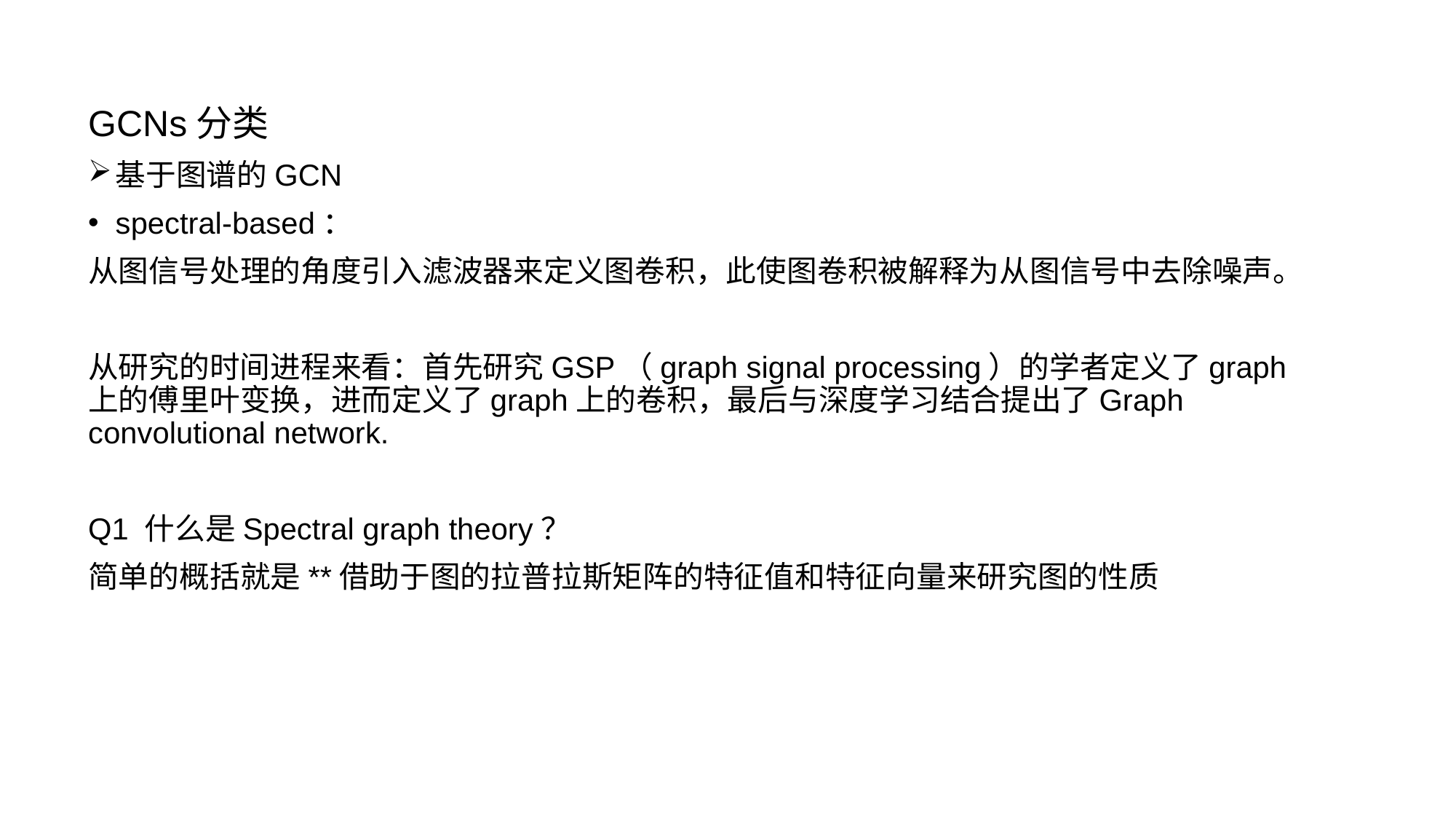

GCNs分类
基于图谱的GCN
spectral-based：
从图信号处理的角度引入滤波器来定义图卷积，此使图卷积被解释为从图信号中去除噪声。

从研究的时间进程来看：首先研究GSP（graph signal processing）的学者定义了graph上的傅里叶变换，进而定义了graph上的卷积，最后与深度学习结合提出了Graph convolutional network.

Q1 什么是Spectral graph theory？
简单的概括就是**借助于图的拉普拉斯矩阵的特征值和特征向量来研究图的性质